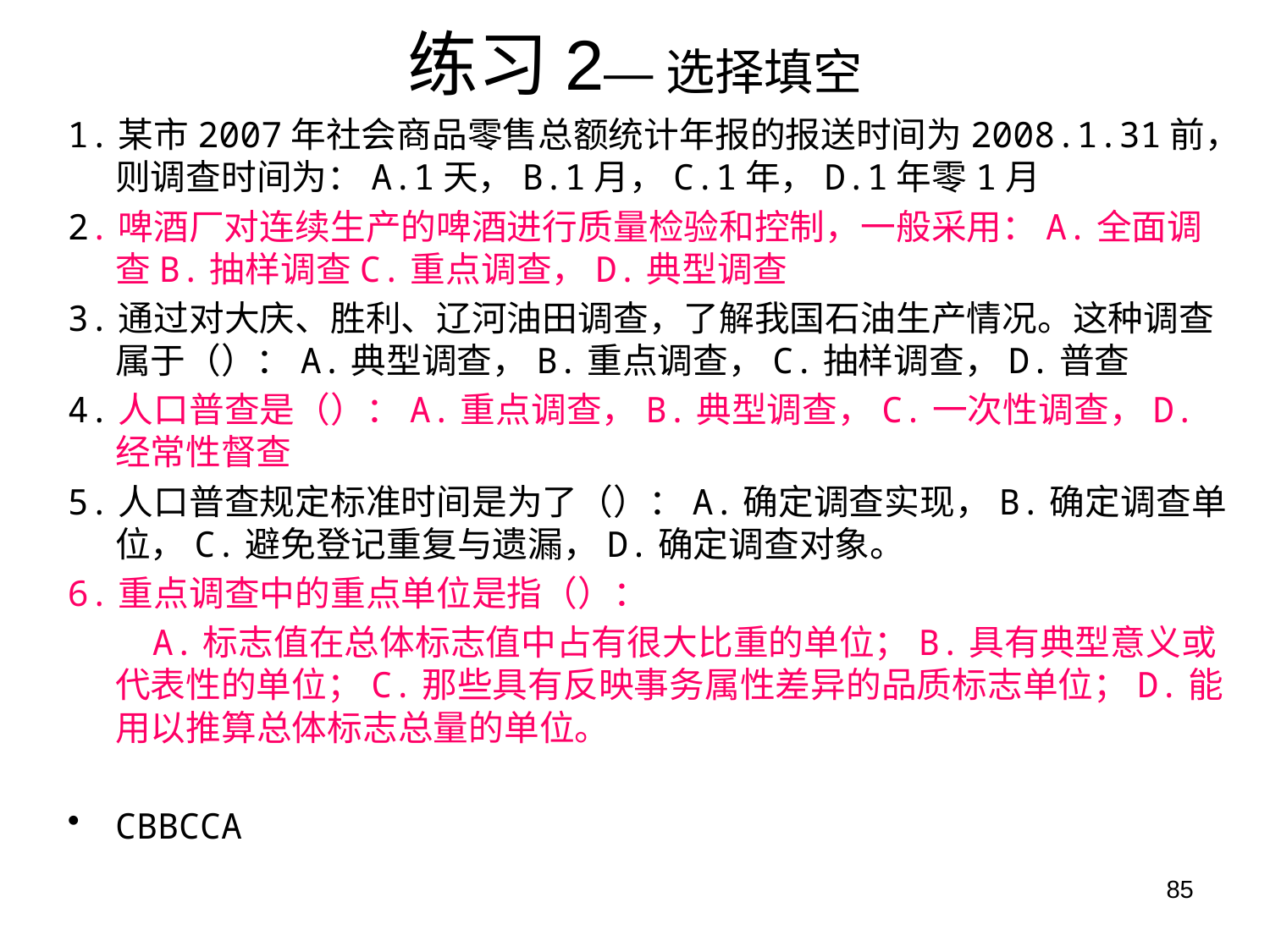

# 练习2—选择填空
1.某市2007年社会商品零售总额统计年报的报送时间为2008.1.31前，则调查时间为：A.1天，B.1月，C.1年，D.1年零1月
2.啤酒厂对连续生产的啤酒进行质量检验和控制，一般采用：A.全面调查B.抽样调查C.重点调查，D.典型调查
3.通过对大庆、胜利、辽河油田调查，了解我国石油生产情况。这种调查属于（）：A.典型调查，B.重点调查，C.抽样调查，D.普查
4.人口普查是（）：A.重点调查，B.典型调查，C.一次性调查，D.经常性督查
5.人口普查规定标准时间是为了（）：A.确定调查实现，B.确定调查单位，C.避免登记重复与遗漏，D.确定调查对象。
6.重点调查中的重点单位是指（）：
    A.标志值在总体标志值中占有很大比重的单位；B.具有典型意义或代表性的单位；C.那些具有反映事务属性差异的品质标志单位；D.能用以推算总体标志总量的单位。

CBBCCA
85